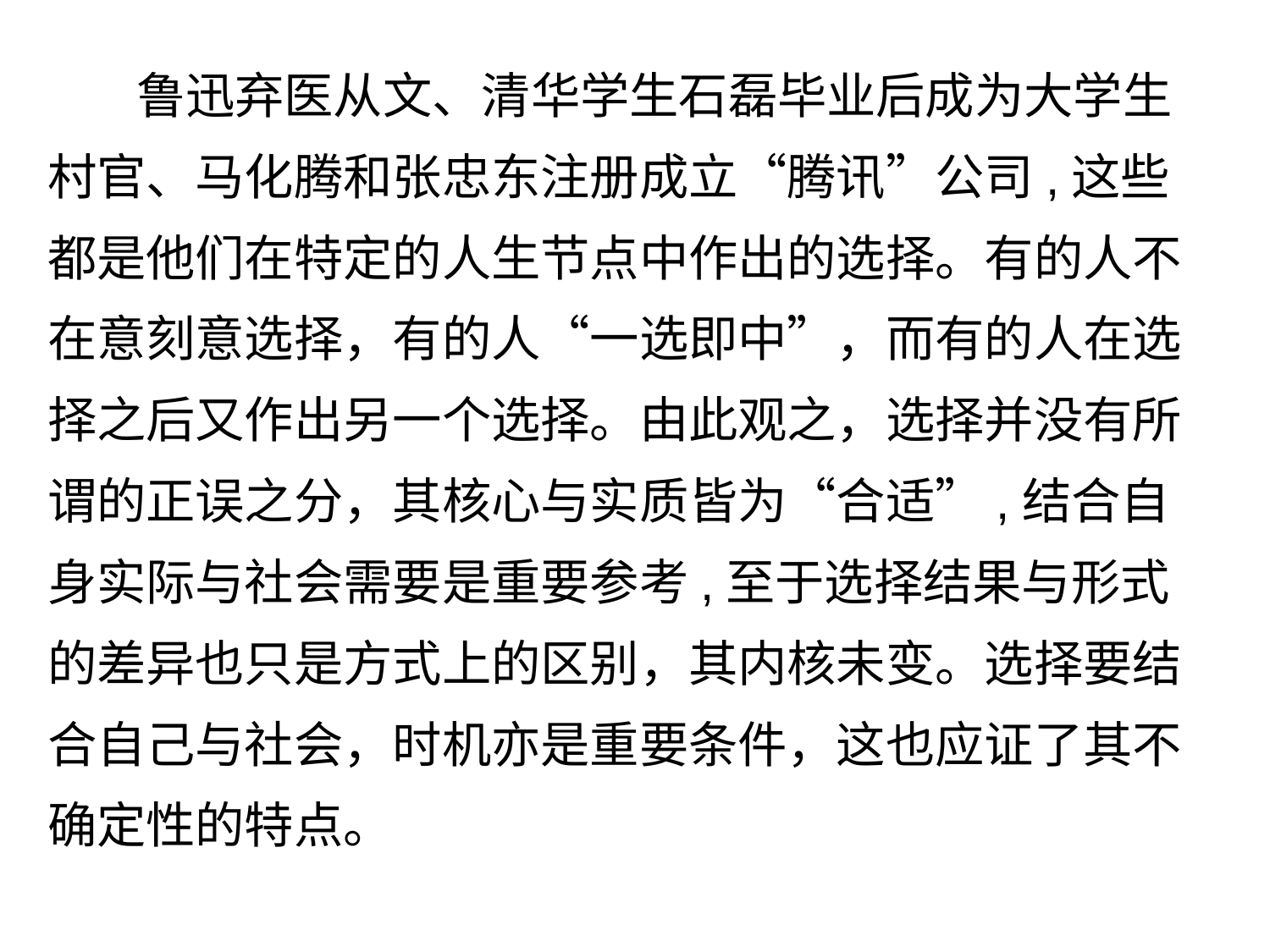

鲁迅弃医从文、清华学生石磊毕业后成为大学生村官、马化腾和张忠东注册成立“腾讯”公司,这些都是他们在特定的人生节点中作出的选择。有的人不在意刻意选择，有的人“一选即中”，而有的人在选择之后又作出另一个选择。由此观之，选择并没有所谓的正误之分，其核心与实质皆为“合适”,结合自身实际与社会需要是重要参考,至于选择结果与形式的差异也只是方式上的区别，其内核未变。选择要结合自己与社会，时机亦是重要条件，这也应证了其不确定性的特点。